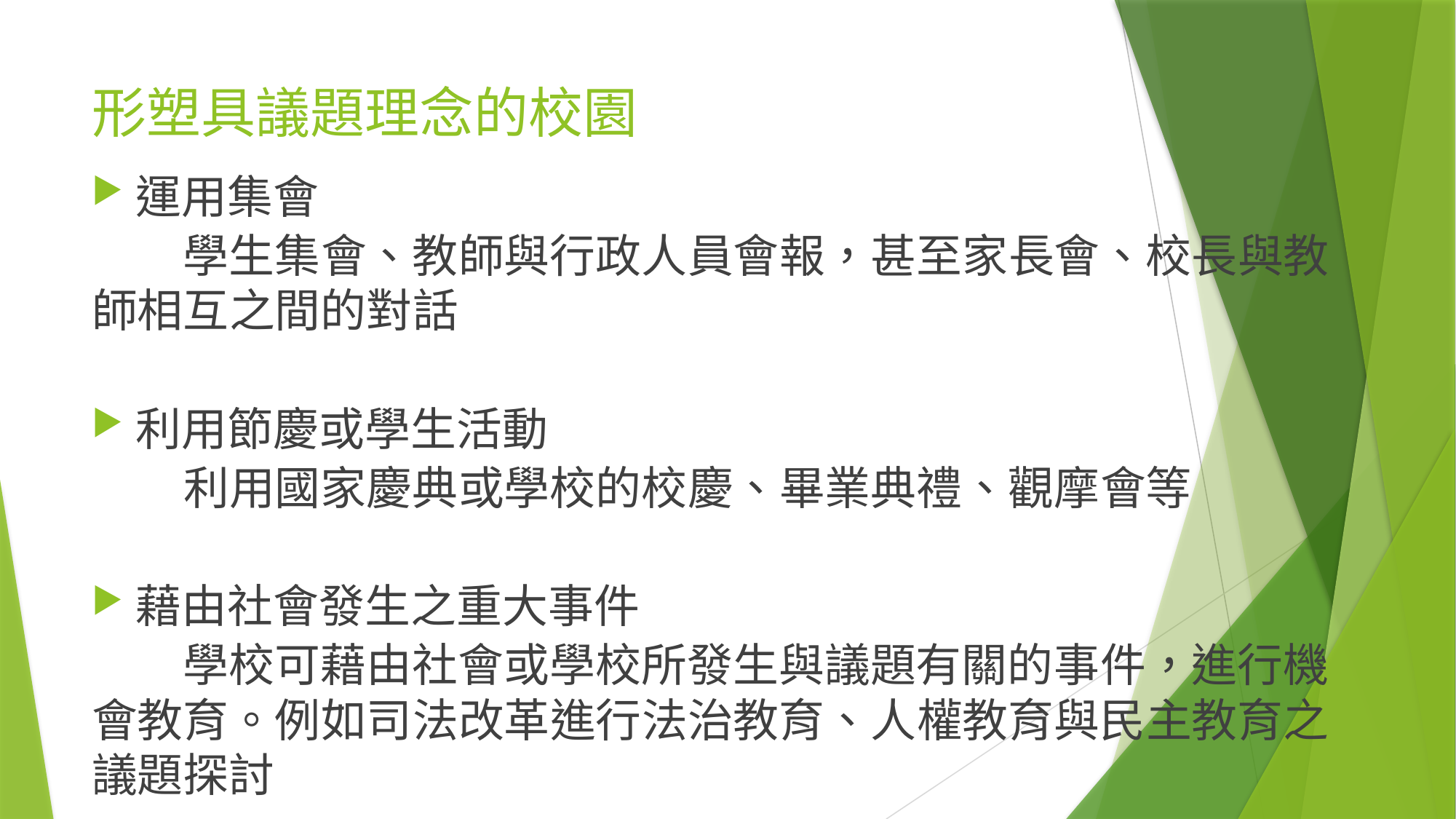

# 形塑具議題理念的校園
運用集會
　　學生集會、教師與行政人員會報，甚至家長會、校長與教師相互之間的對話

利用節慶或學生活動
　　利用國家慶典或學校的校慶、畢業典禮、觀摩會等

藉由社會發生之重大事件
　　學校可藉由社會或學校所發生與議題有關的事件，進行機會教育。例如司法改革進行法治教育、人權教育與民主教育之議題探討